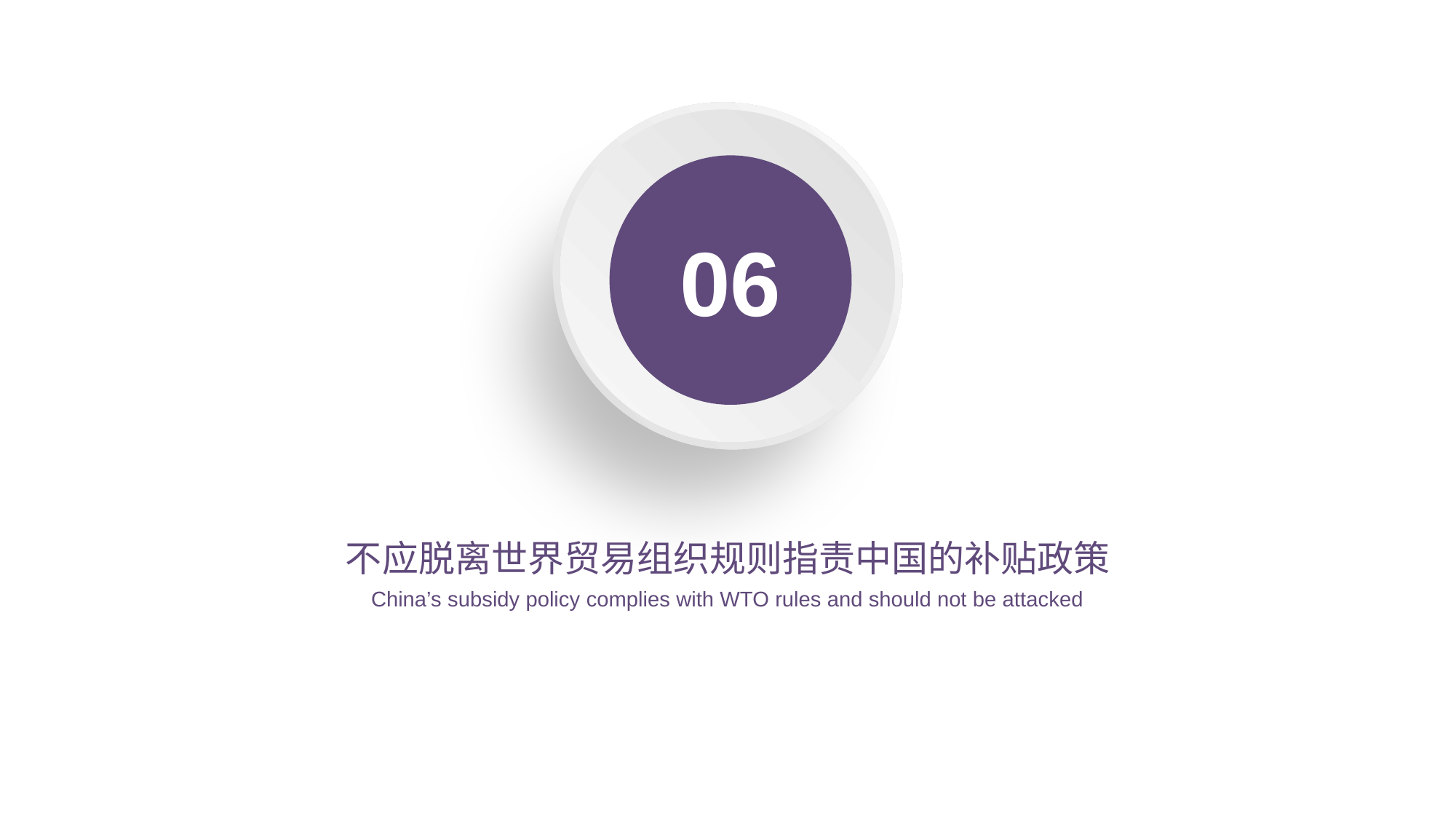

06
不应脱离世界贸易组织规则指责中国的补贴政策
China’s subsidy policy complies with WTO rules and should not be attacked